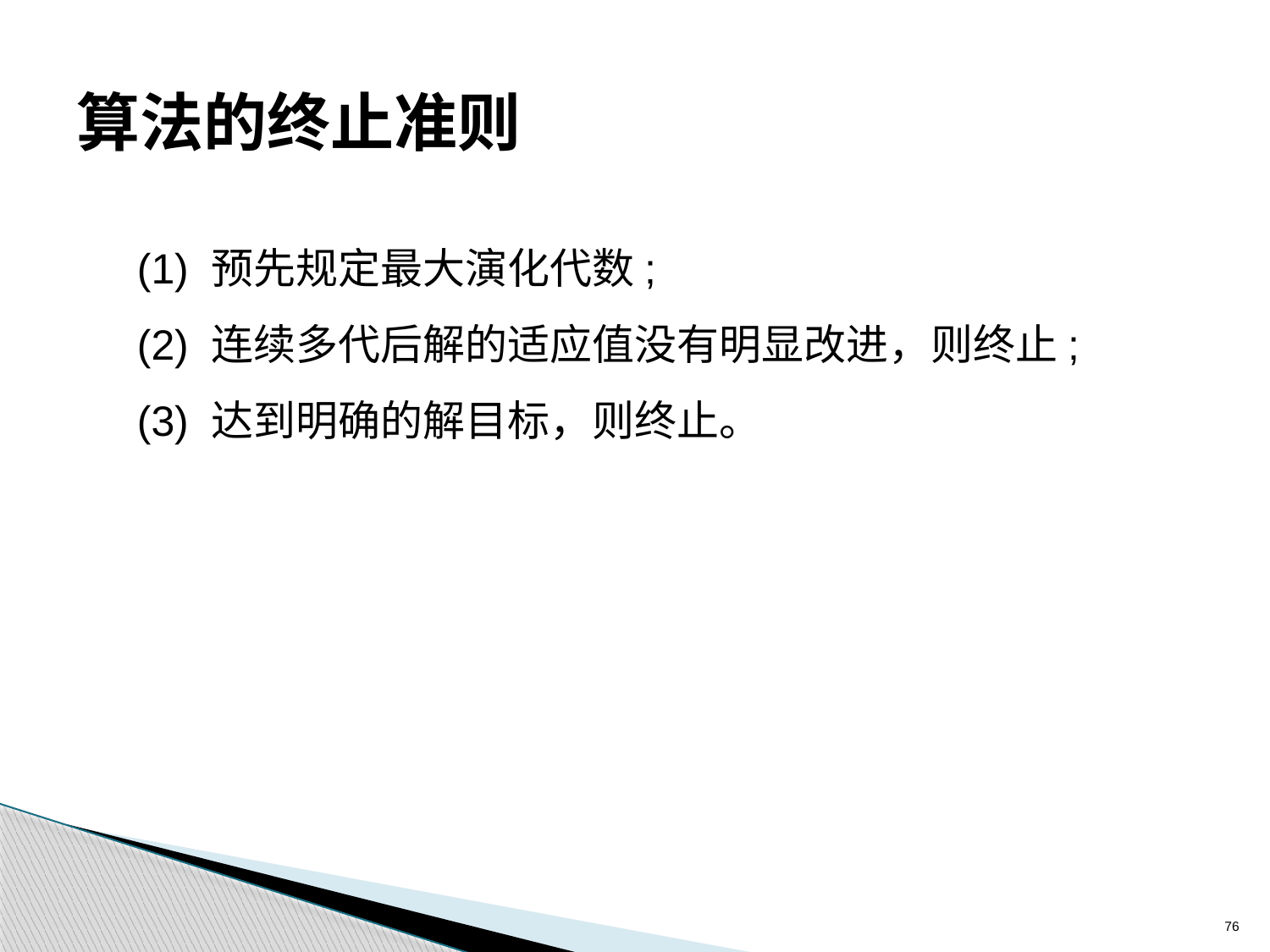

76
算法的终止准则
(1) 预先规定最大演化代数;
(2) 连续多代后解的适应值没有明显改进，则终止;
(3) 达到明确的解目标，则终止。